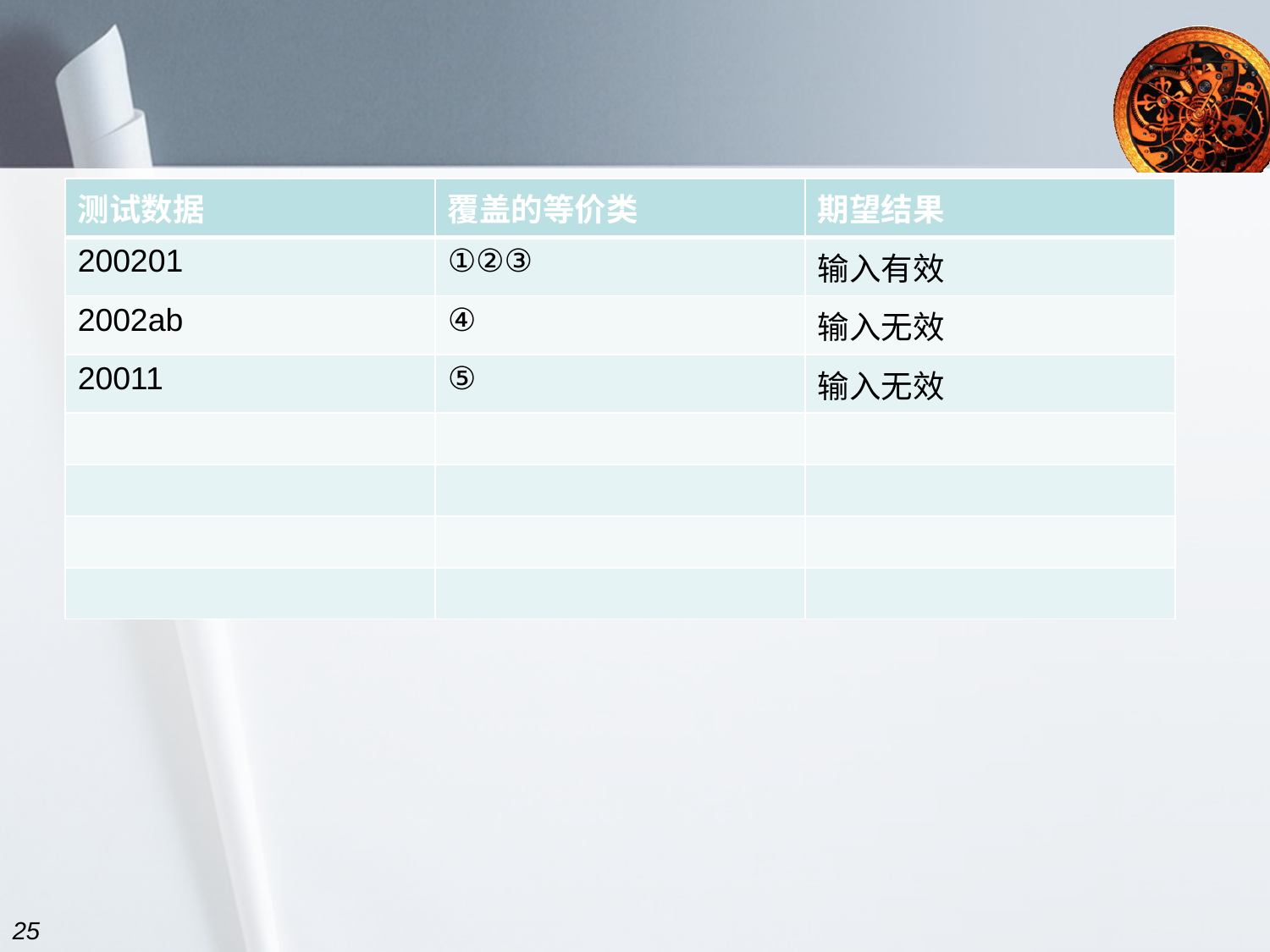

#
| 测试数据 | 覆盖的等价类 | 期望结果 |
| --- | --- | --- |
| 200201 | ①②③ | 输入有效 |
| 2002ab | ④ | 输入无效 |
| 20011 | ⑤ | 输入无效 |
|  |  |  |
|  |  |  |
|  |  |  |
|  |  |  |
25